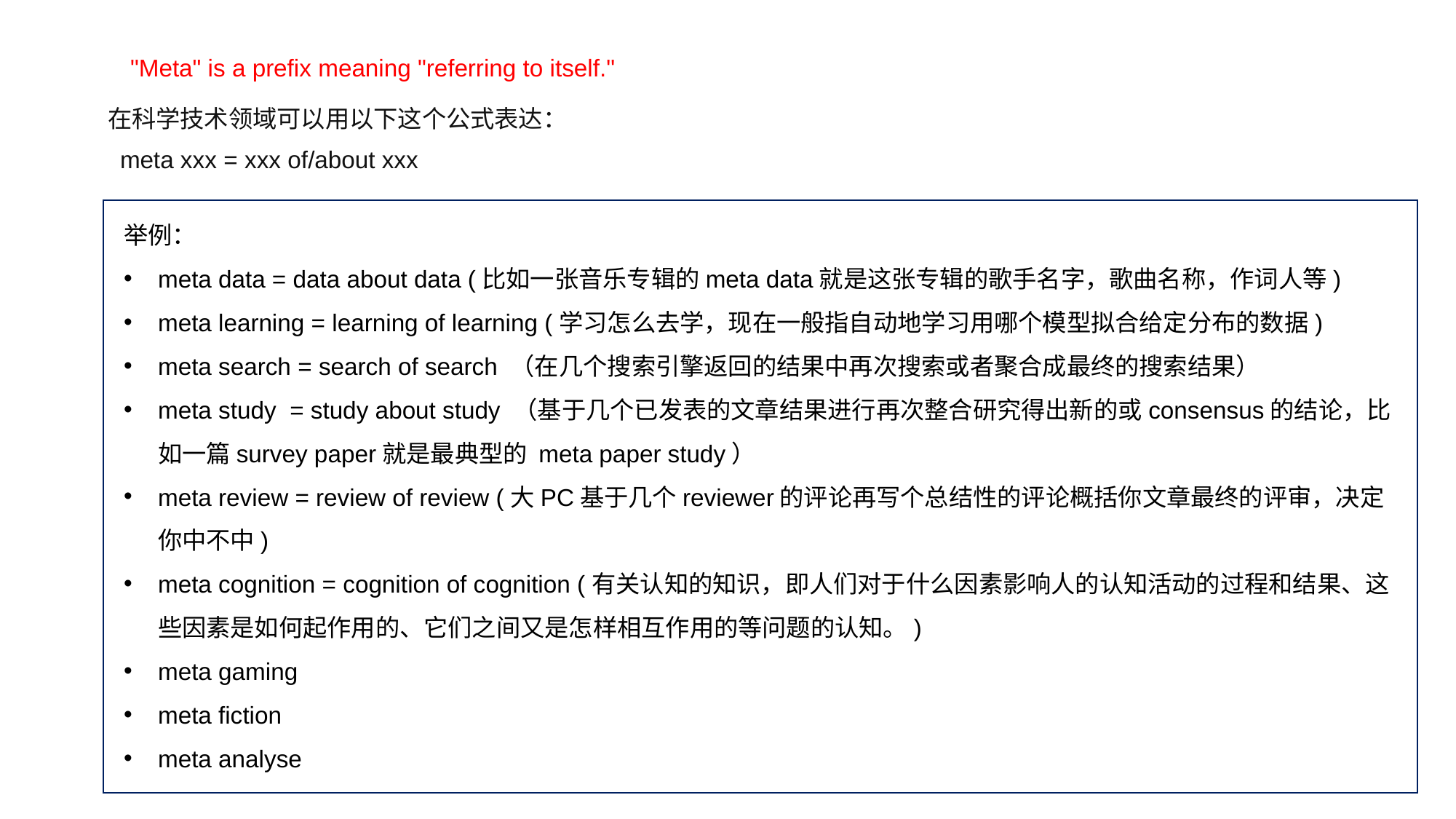

"Meta" is a prefix meaning "referring to itself."
在科学技术领域可以用以下这个公式表达：
meta xxx = xxx of/about xxx

举例：
meta data = data about data (比如一张音乐专辑的meta data就是这张专辑的歌手名字，歌曲名称，作词人等)
meta learning = learning of learning (学习怎么去学，现在一般指自动地学习用哪个模型拟合给定分布的数据)
meta search = search of search （在几个搜索引擎返回的结果中再次搜索或者聚合成最终的搜索结果）
meta study  = study about study （基于几个已发表的文章结果进行再次整合研究得出新的或consensus的结论，比如一篇survey paper就是最典型的 meta paper study）
meta review = review of review (大PC基于几个reviewer的评论再写个总结性的评论概括你文章最终的评审，决定你中不中)
meta cognition = cognition of cognition (有关认知的知识，即人们对于什么因素影响人的认知活动的过程和结果、这些因素是如何起作用的、它们之间又是怎样相互作用的等问题的认知。)
meta gaming
meta fiction
meta analyse